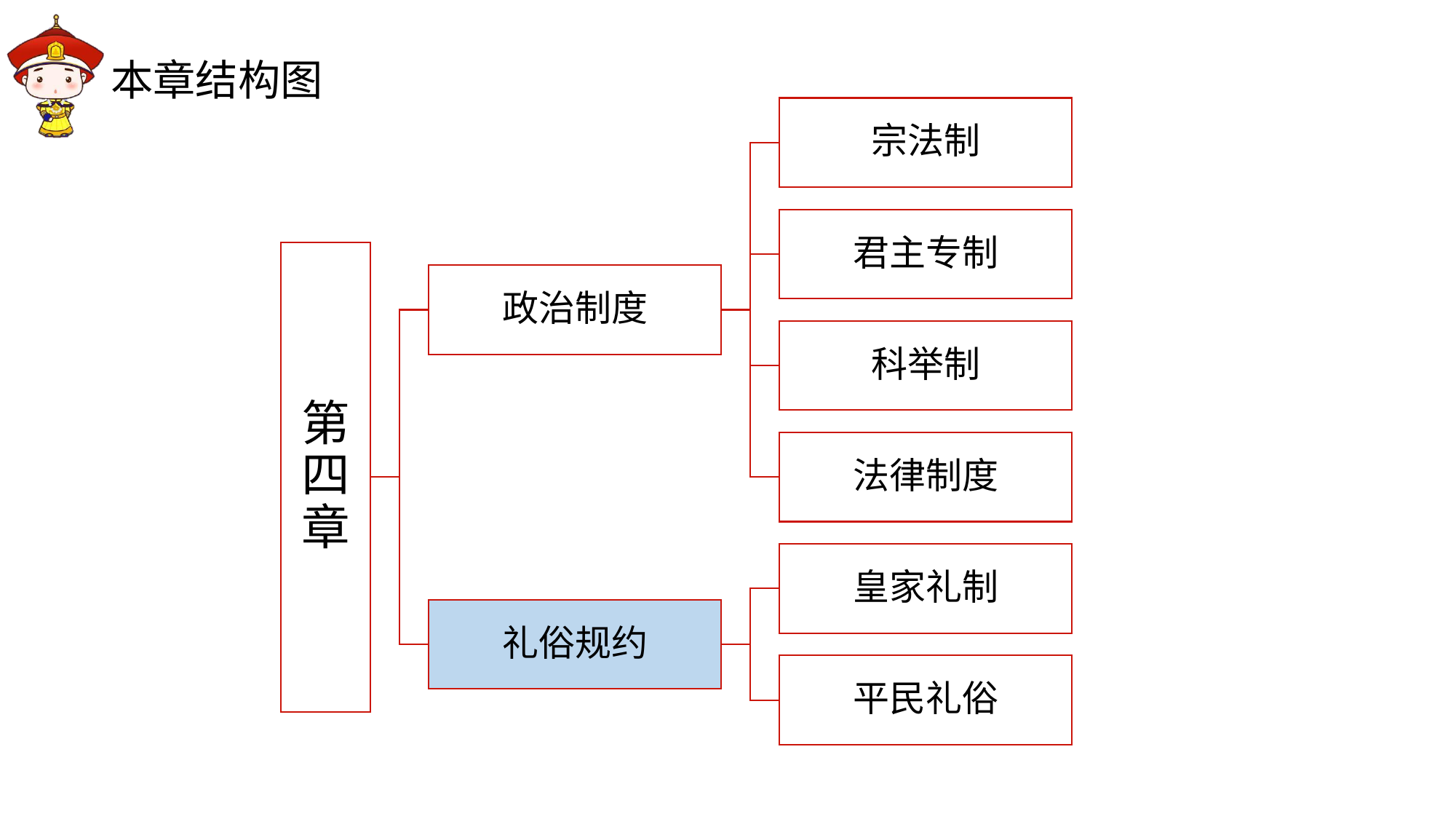

# 本章结构图
宗法制

君主专制

政治制度

科举制
第四章
法律制度

皇家礼制

礼俗规约

平民礼俗